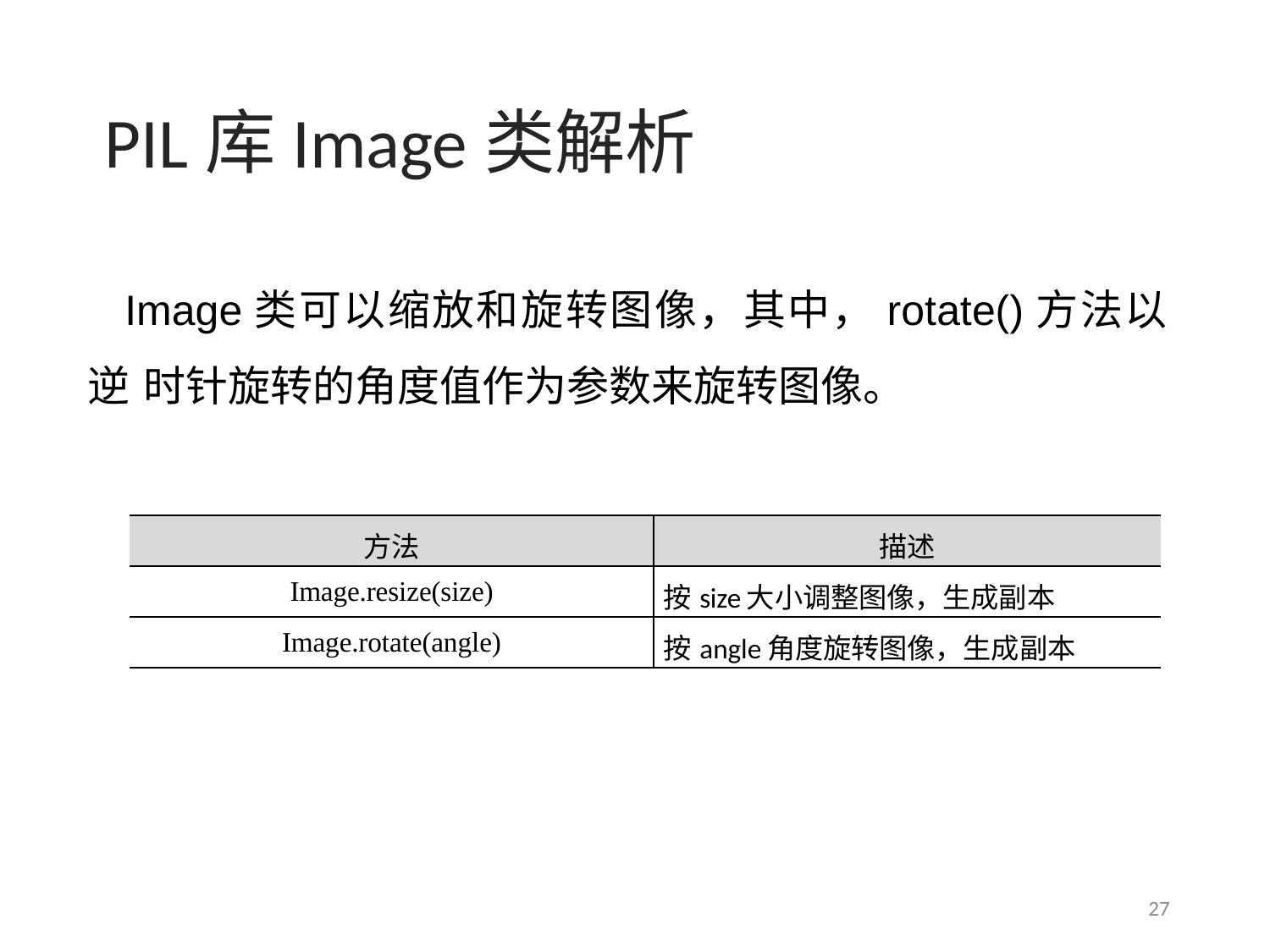

# PIL库Image类解析
Image类可以缩放和旋转图像，其中，rotate()方法以逆 时针旋转的角度值作为参数来旋转图像。
| 方法 | 描述 |
| --- | --- |
| Image.resize(size) | 按size大小调整图像，生成副本 |
| Image.rotate(angle) | 按angle角度旋转图像，生成副本 |
27